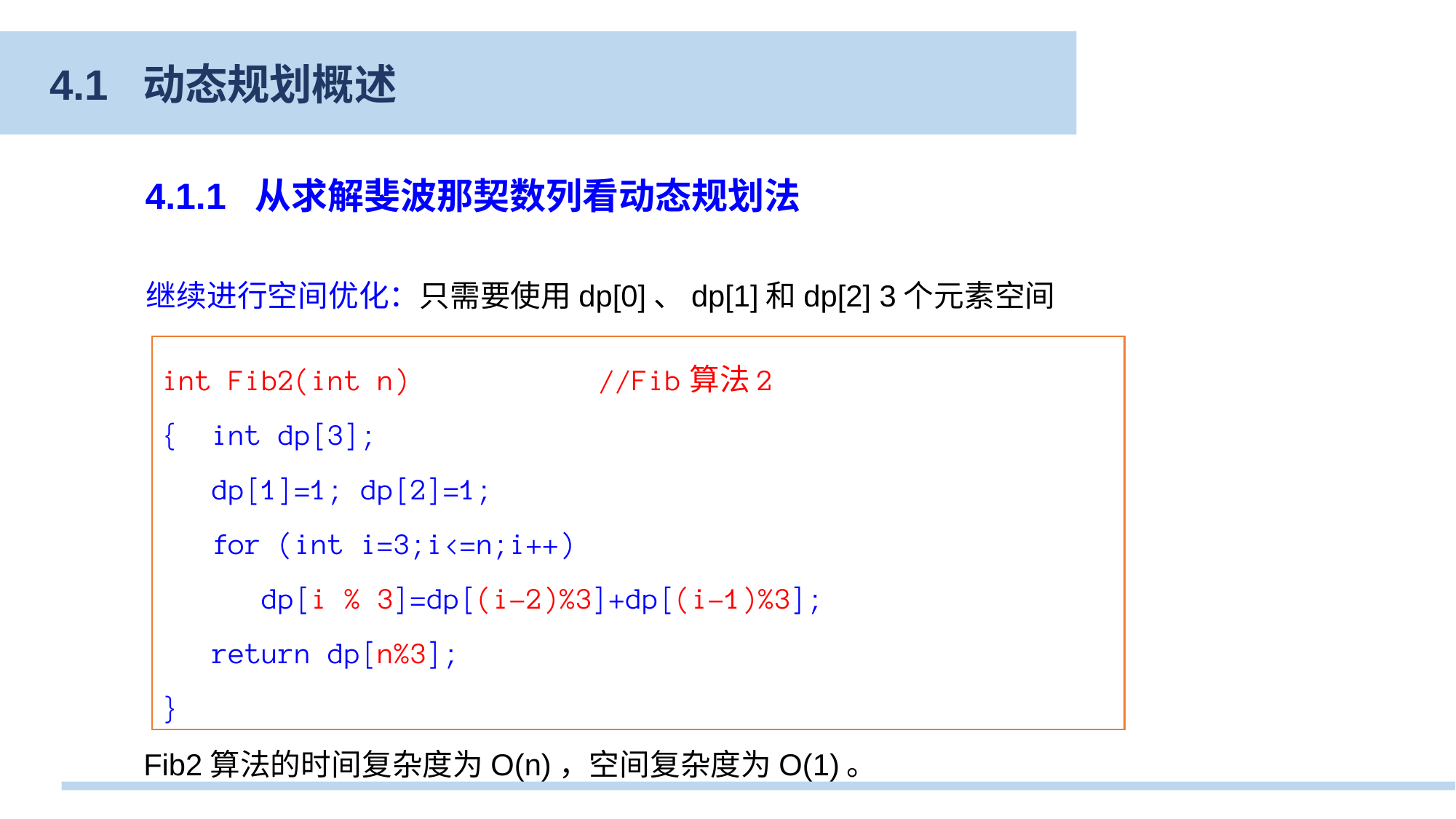

4.1  动态规划概述
4.1.1  从求解斐波那契数列看动态规划法
继续进行空间优化：只需要使用dp[0]、dp[1]和dp[2] 3个元素空间
int Fib2(int n)		//Fib算法2
{  int dp[3];
   dp[1]=1; dp[2]=1;
   for (int i=3;i<=n;i++)
      dp[i % 3]=dp[(i-2)%3]+dp[(i-1)%3];
   return dp[n%3];
}
 Fib2算法的时间复杂度为O(n)，空间复杂度为O(1)。